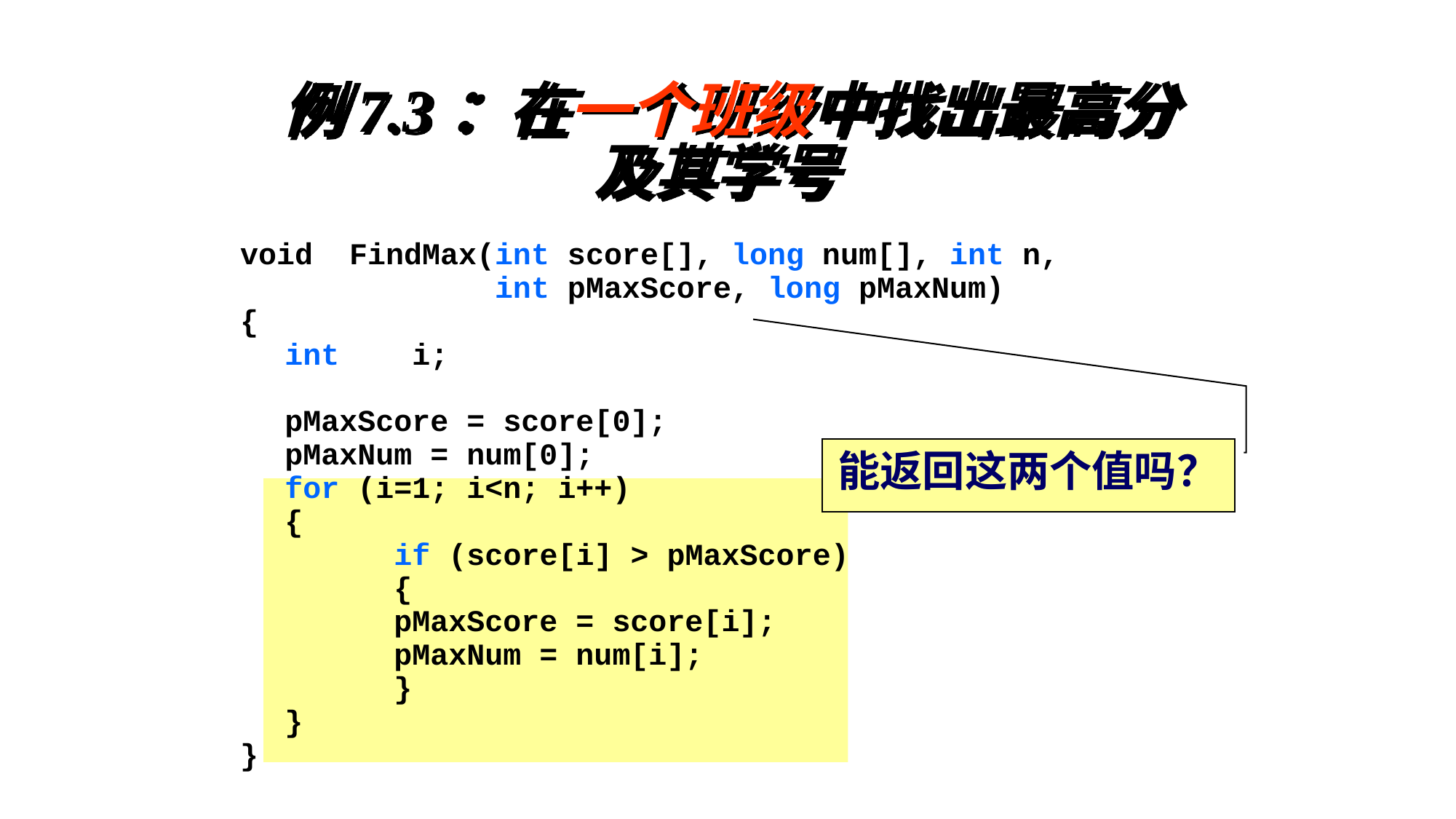

# 例7.3：在一个班级中找出最高分及其学号
void  FindMax(int score[], long num[], int n,
              int pMaxScore, long pMaxNum)
{
	int    i;

	pMaxScore = score[0];
	pMaxNum = num[0];
	for (i=1; i<n; i++)
	{
    	if (score[i] > pMaxScore)
    	{
        	pMaxScore = score[i];
        	pMaxNum = num[i];
    	}
	}
}
能返回这两个值吗？